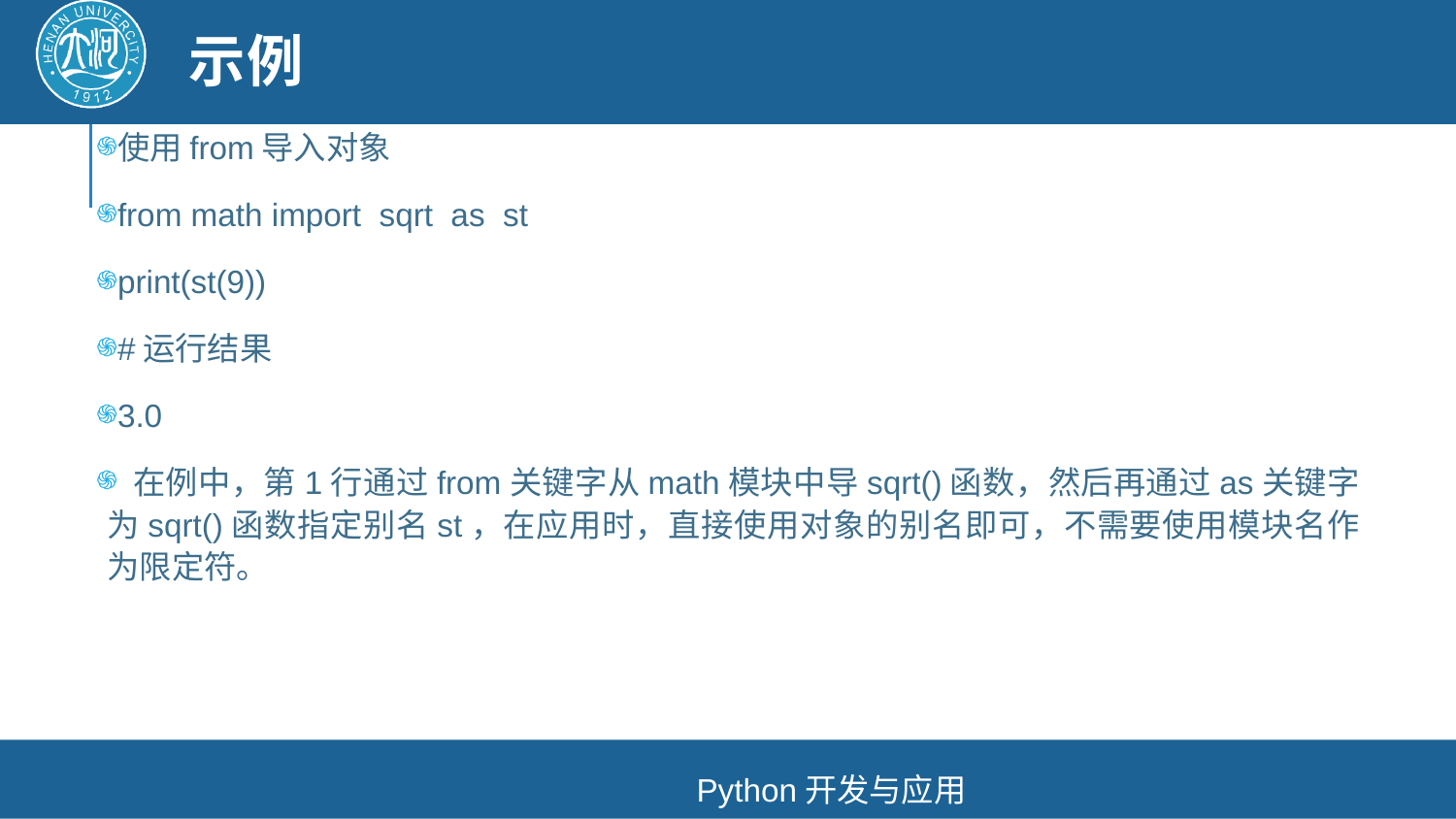

# 示例
使用from导入对象
from math import  sqrt  as  st
print(st(9))
#运行结果
3.0
 在例中，第1行通过from关键字从math模块中导sqrt()函数，然后再通过as关键字为sqrt()函数指定别名st，在应用时，直接使用对象的别名即可，不需要使用模块名作为限定符。

Python开发与应用
49